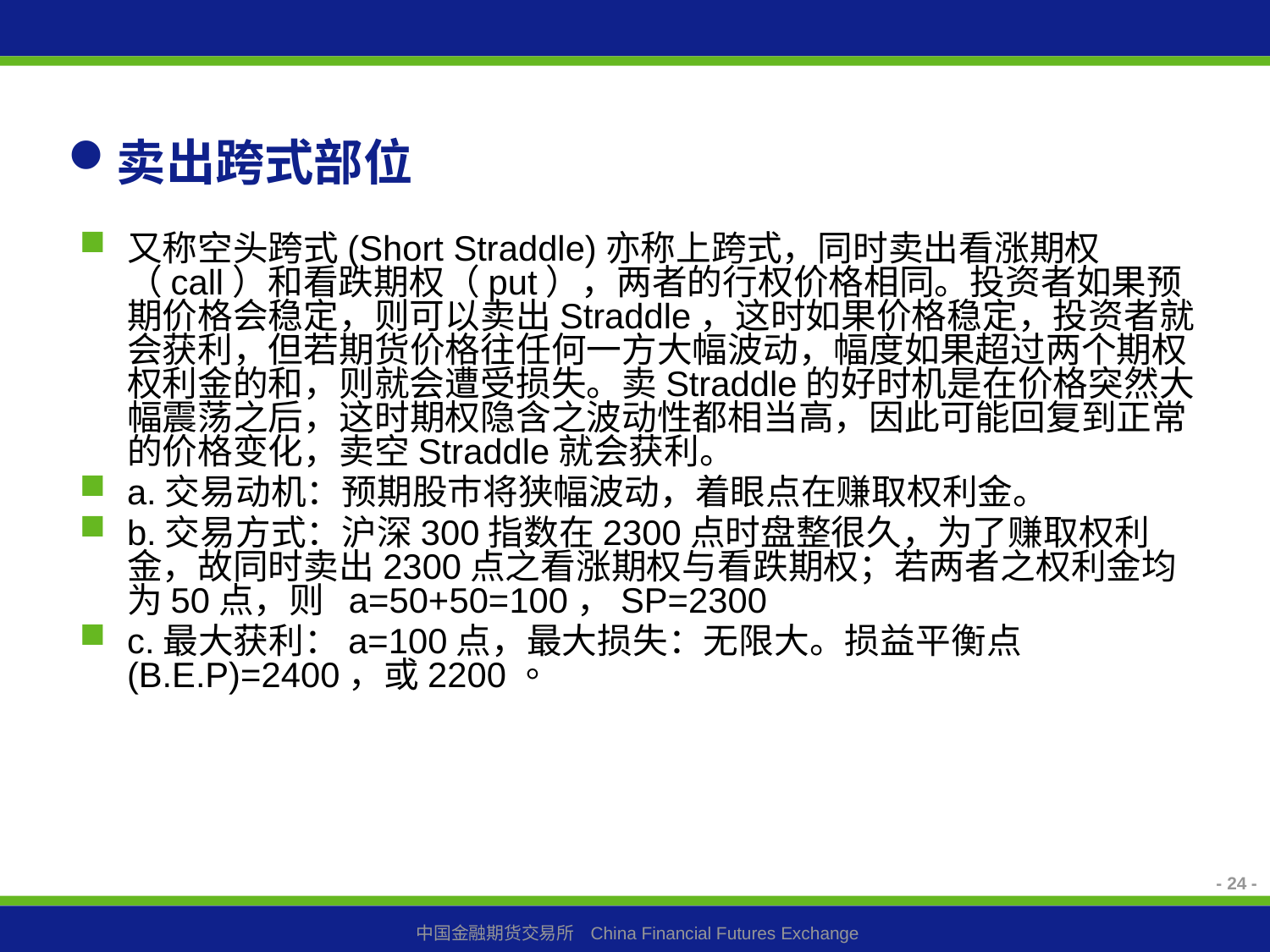

# 卖出跨式部位
又称空头跨式(Short Straddle)亦称上跨式，同时卖出看涨期权（call）和看跌期权（put），两者的行权价格相同。投资者如果预期价格会稳定，则可以卖出Straddle，这时如果价格稳定，投资者就会获利，但若期货价格往任何一方大幅波动，幅度如果超过两个期权权利金的和，则就会遭受损失。卖Straddle的好时机是在价格突然大幅震荡之后，这时期权隐含之波动性都相当高，因此可能回复到正常的价格变化，卖空Straddle就会获利。
a.交易动机：预期股巿将狭幅波动，着眼点在赚取权利金。
b.交易方式：沪深300指数在2300点时盘整很久，为了赚取权利金，故同时卖出2300点之看涨期权与看跌期权；若两者之权利金均为50点，则  a=50+50=100，SP=2300
c.最大获利：a=100点，最大损失：无限大。损益平衡点(B.E.P)=2400，或2200。
- 24 -